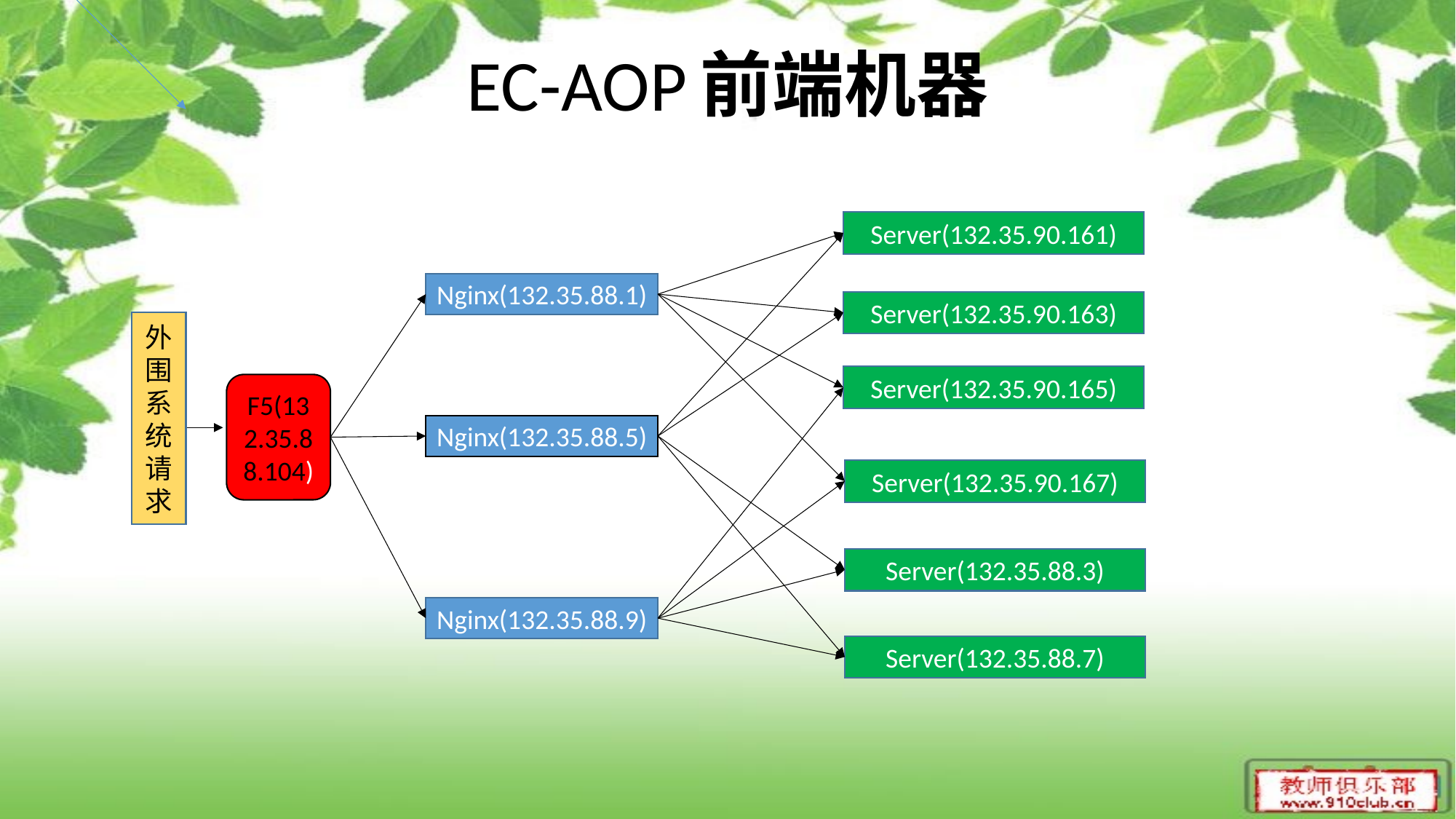

# EC-AOP前端机器

Server(132.35.90.161)
Nginx(132.35.88.1)
Server(132.35.90.163)
外围系统请求
Server(132.35.90.165)
F5(132.35.88.104)
Nginx(132.35.88.5)
Server(132.35.90.167)
Server(132.35.88.3)
Nginx(132.35.88.9)
Server(132.35.88.7)